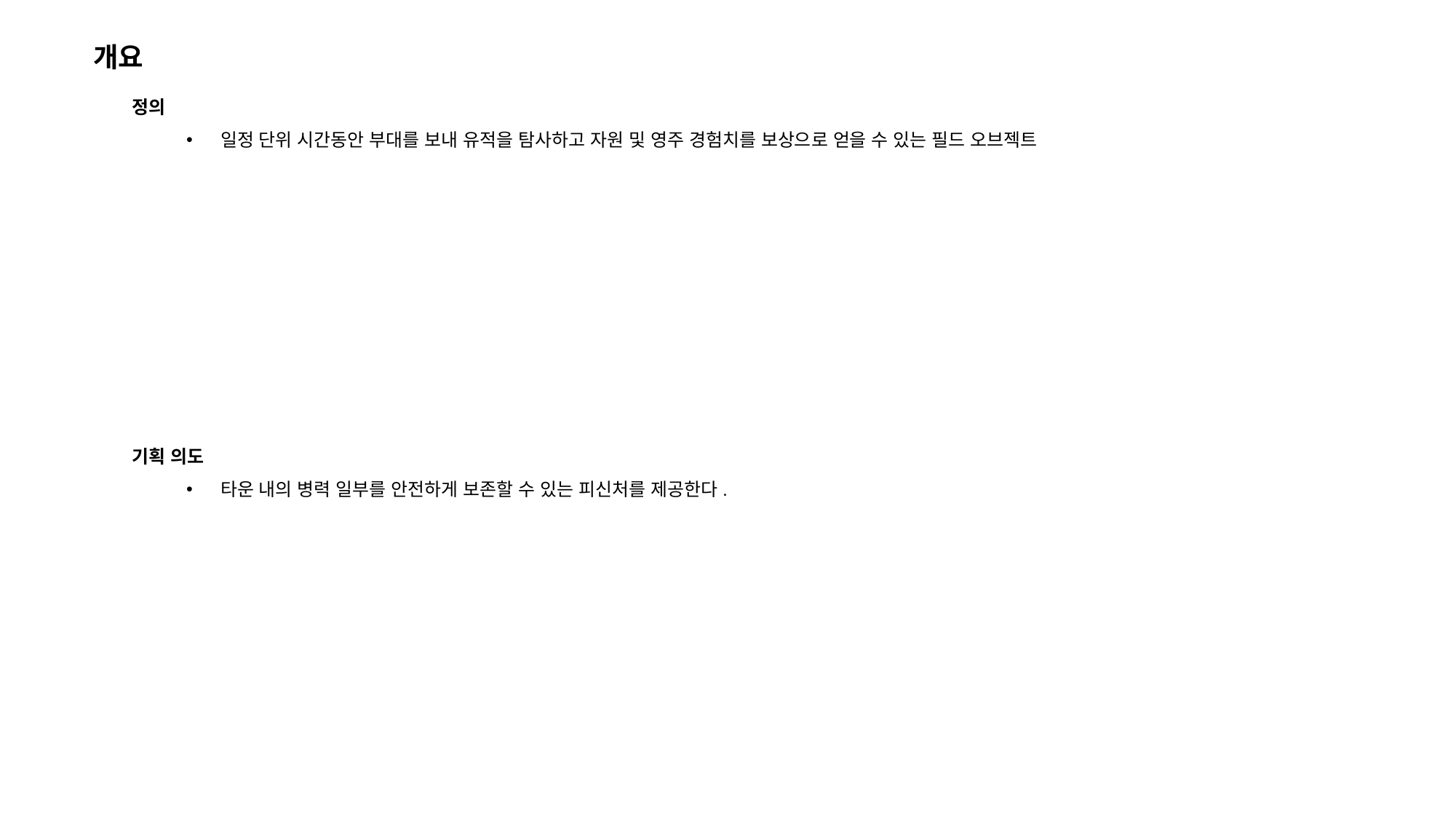

개요
정의
일정 단위 시간동안 부대를 보내 유적을 탐사하고 자원 및 영주 경험치를 보상으로 얻을 수 있는 필드 오브젝트
기획 의도
타운 내의 병력 일부를 안전하게 보존할 수 있는 피신처를 제공한다.